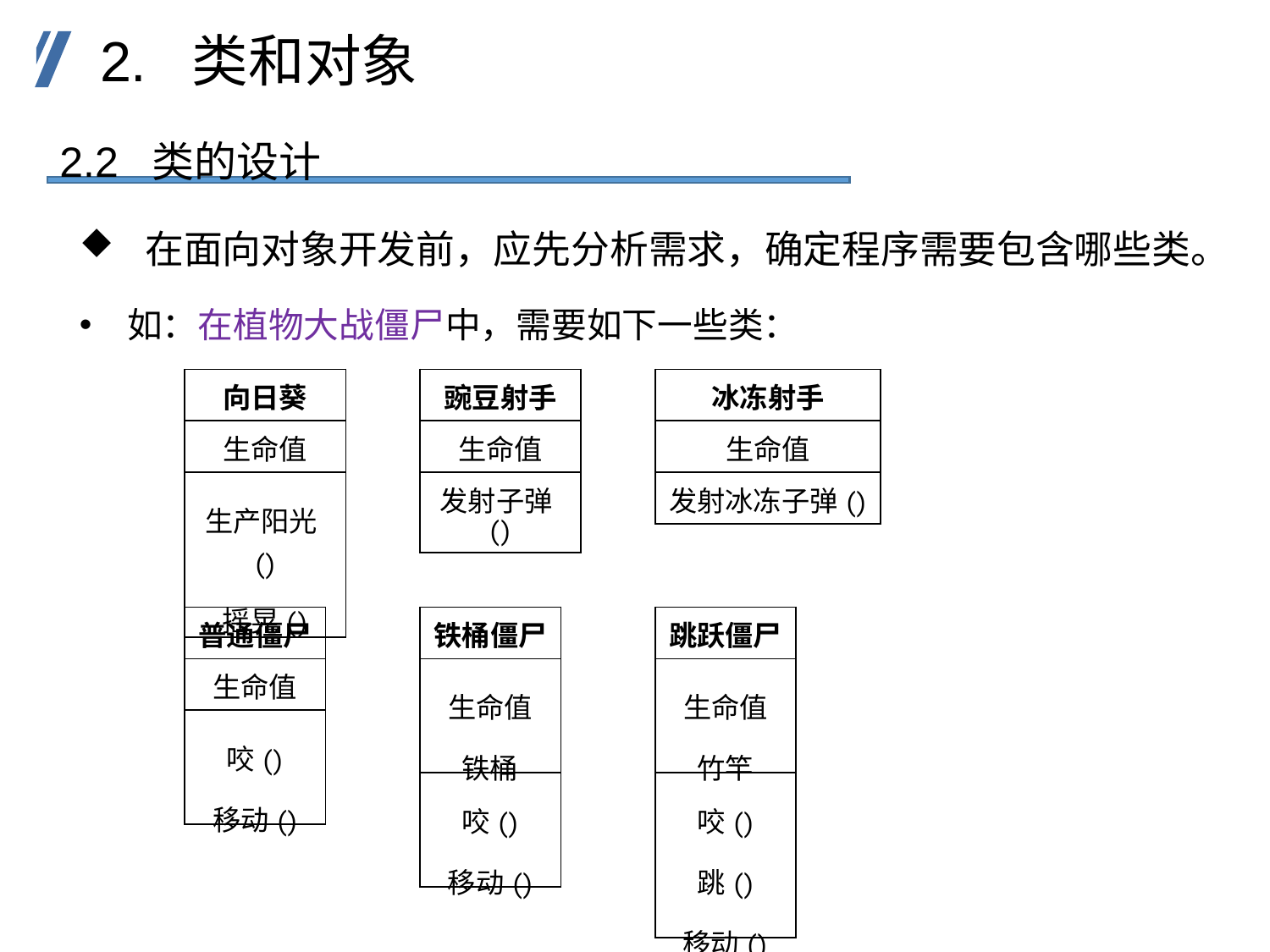

2.  类和对象
2.2  类的设计

 在面向对象开发前，应先分析需求，确定程序需要包含哪些类。
如：在植物大战僵尸中，需要如下一些类：

| 向日葵 |
| --- |
| 生命值 |
| 生产阳光() 摇晃() |
| 豌豆射手 |
| --- |
| 生命值 |
| 发射子弹() |
| 冰冻射手 |
| --- |
| 生命值 |
| 发射冰冻子弹() |
| 普通僵尸 |
| --- |
| 生命值 |
| 咬() 移动() |
| 铁桶僵尸 |
| --- |
| 生命值 铁桶 |
| 咬() 移动() |
| 跳跃僵尸 |
| --- |
| 生命值 竹竿 |
| 咬() 跳() 移动() |